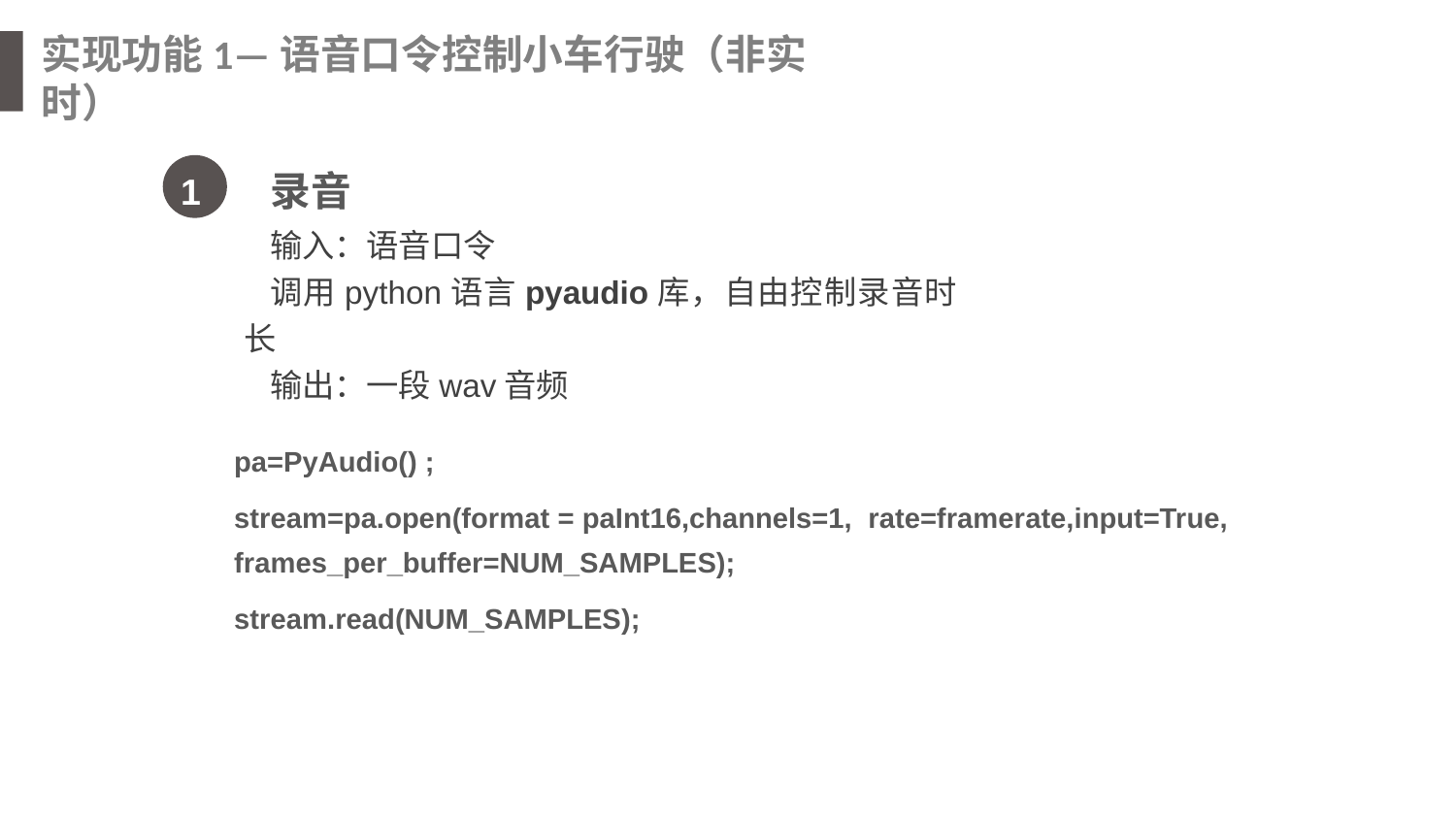

实现功能1—语音口令控制小车行驶（非实时）

  录音
1

  输入：语音口令
  调用python语言pyaudio库，自由控制录音时长
  输出：一段wav音频
pa=PyAudio() ;
stream=pa.open(format = paInt16,channels=1,  rate=framerate,input=True,               frames_per_buffer=NUM_SAMPLES);
stream.read(NUM_SAMPLES);